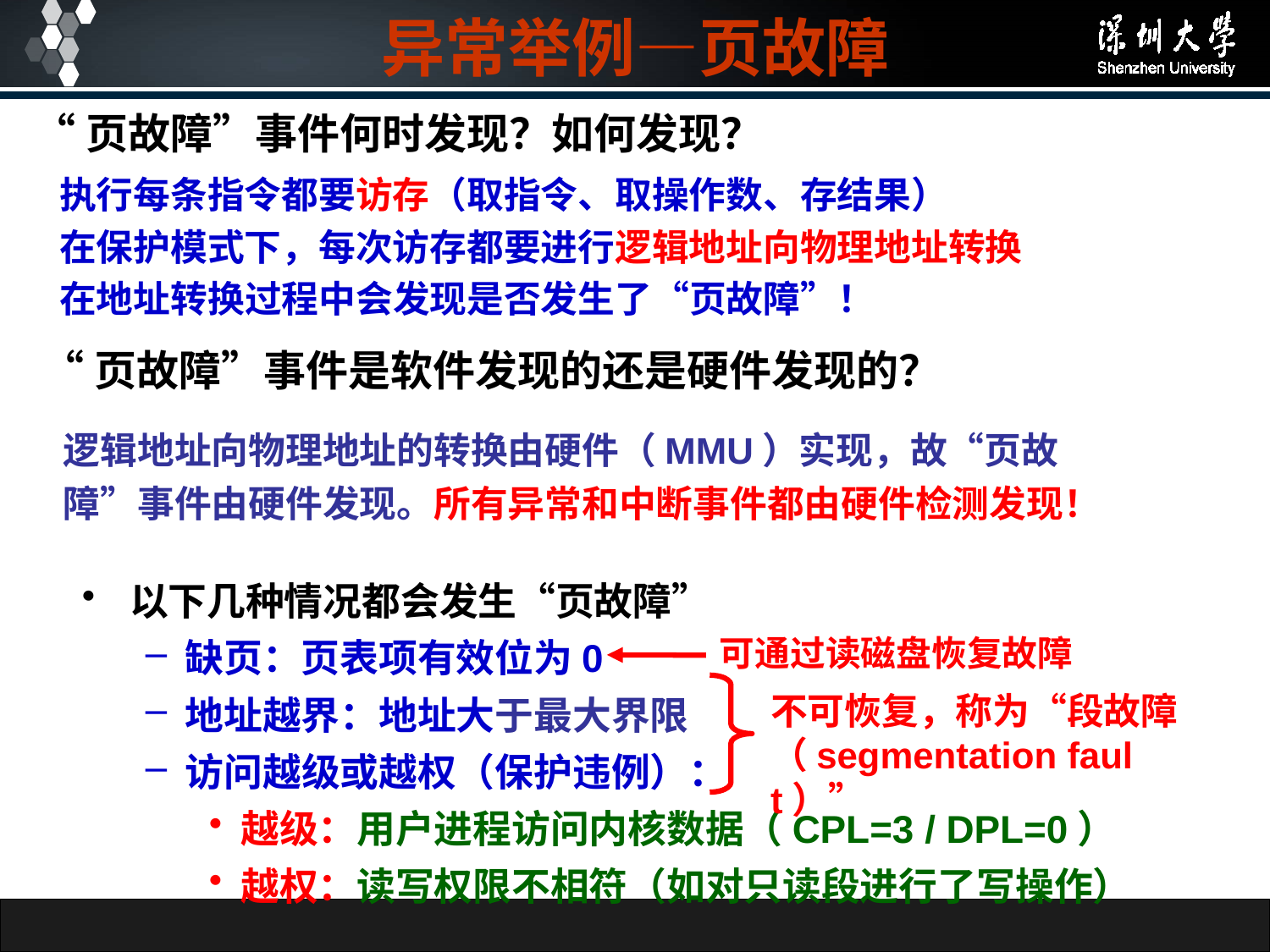

# 异常举例—页故障
“页故障”事件何时发现？如何发现？
执行每条指令都要访存（取指令、取操作数、存结果）
在保护模式下，每次访存都要进行逻辑地址向物理地址转换
在地址转换过程中会发现是否发生了“页故障”！
“页故障”事件是软件发现的还是硬件发现的？
逻辑地址向物理地址的转换由硬件（MMU）实现，故“页故障”事件由硬件发现。所有异常和中断事件都由硬件检测发现！
以下几种情况都会发生“页故障”
缺页：页表项有效位为0
地址越界：地址大于最大界限
访问越级或越权（保护违例）：
越级：用户进程访问内核数据（CPL=3 / DPL=0）
越权：读写权限不相符（如对只读段进行了写操作）
可通过读磁盘恢复故障

不可恢复，称为“段故障（segmentation fault）”